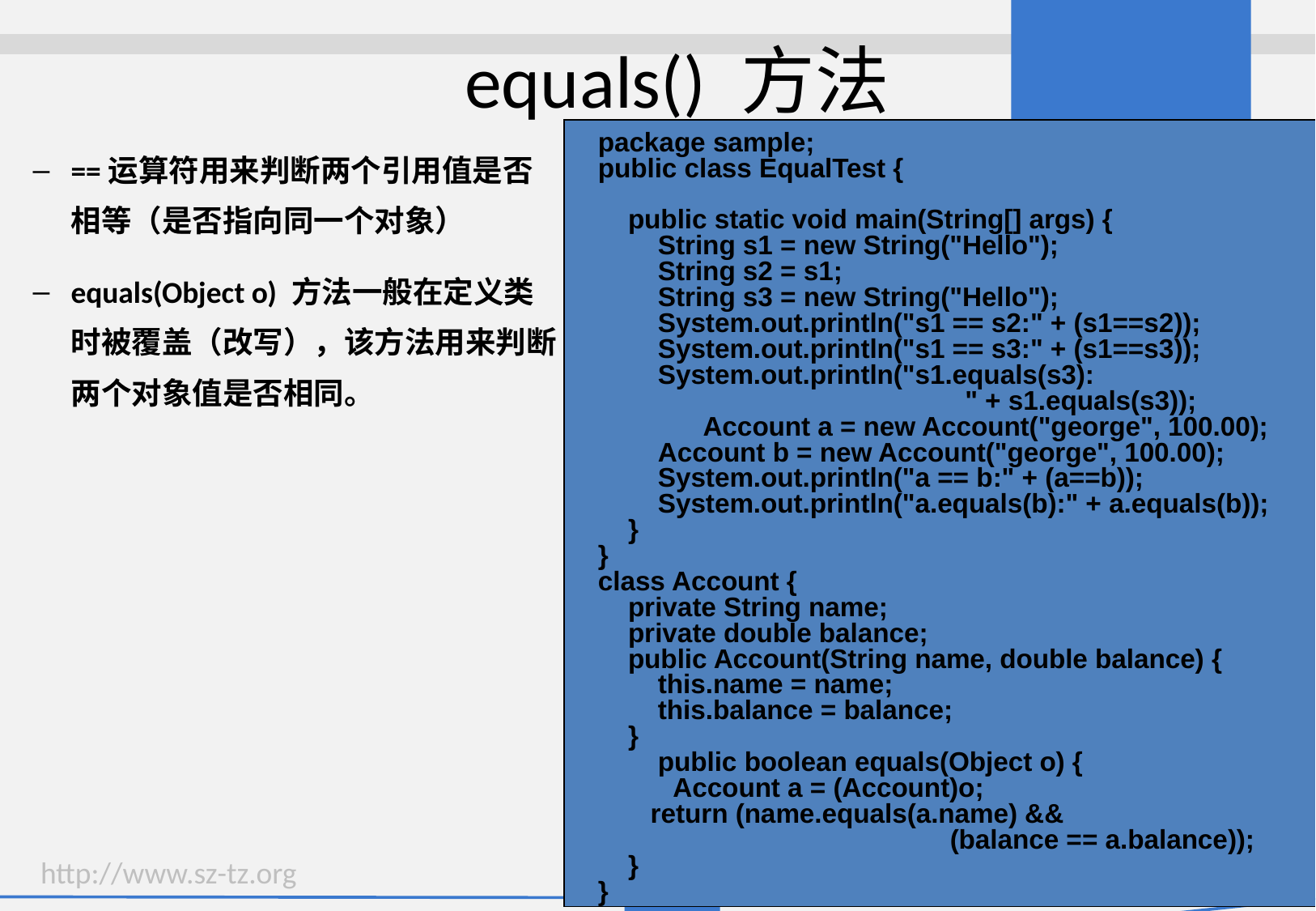

# equals() 方法

package sample;
public class EqualTest {

    public static void main(String[] args) {
        String s1 = new String("Hello");
        String s2 = s1;
        String s3 = new String("Hello");
        System.out.println("s1 == s2:" + (s1==s2));
        System.out.println("s1 == s3:" + (s1==s3));
        System.out.println("s1.equals(s3):
                                                 " + s1.equals(s3));
              Account a = new Account("george", 100.00);
        Account b = new Account("george", 100.00);
        System.out.println("a == b:" + (a==b));
        System.out.println("a.equals(b):" + a.equals(b));
    }
}
class Account {
    private String name;
    private double balance;
    public Account(String name, double balance) {
        this.name = name;
        this.balance = balance;
    }
        public boolean equals(Object o) {
          Account a = (Account)o;
       return (name.equals(a.name) &&
                                               (balance == a.balance));
    }
}
==运算符用来判断两个引用值是否相等（是否指向同一个对象）
equals(Object o) 方法一般在定义类时被覆盖（改写），该方法用来判断两个对象值是否相同。